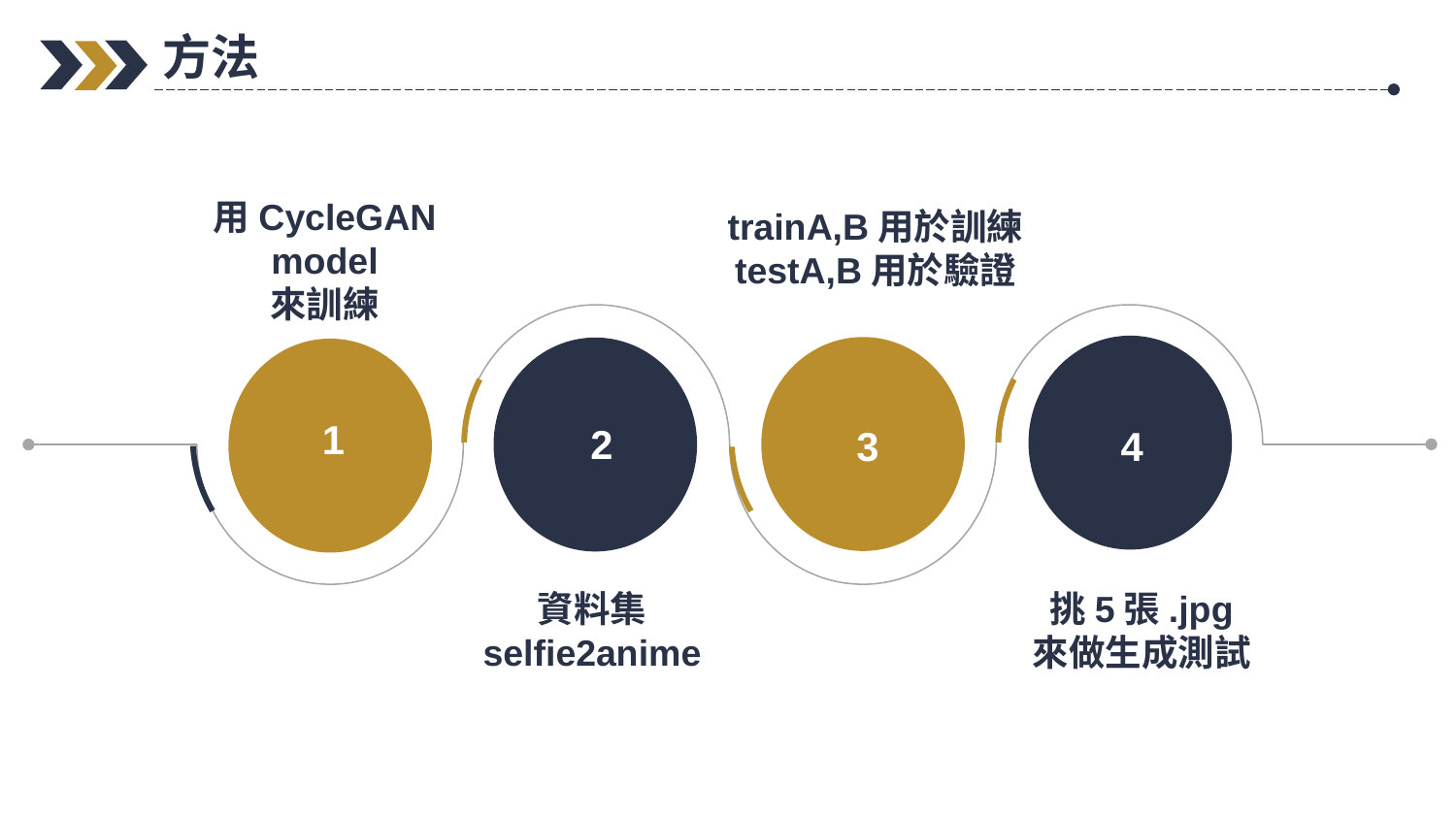

方法

用CycleGAN model
來訓練

trainA,B用於訓練
testA,B用於驗證

1
2
3
4
資料集
selfie2anime
挑5張.jpg
來做生成測試